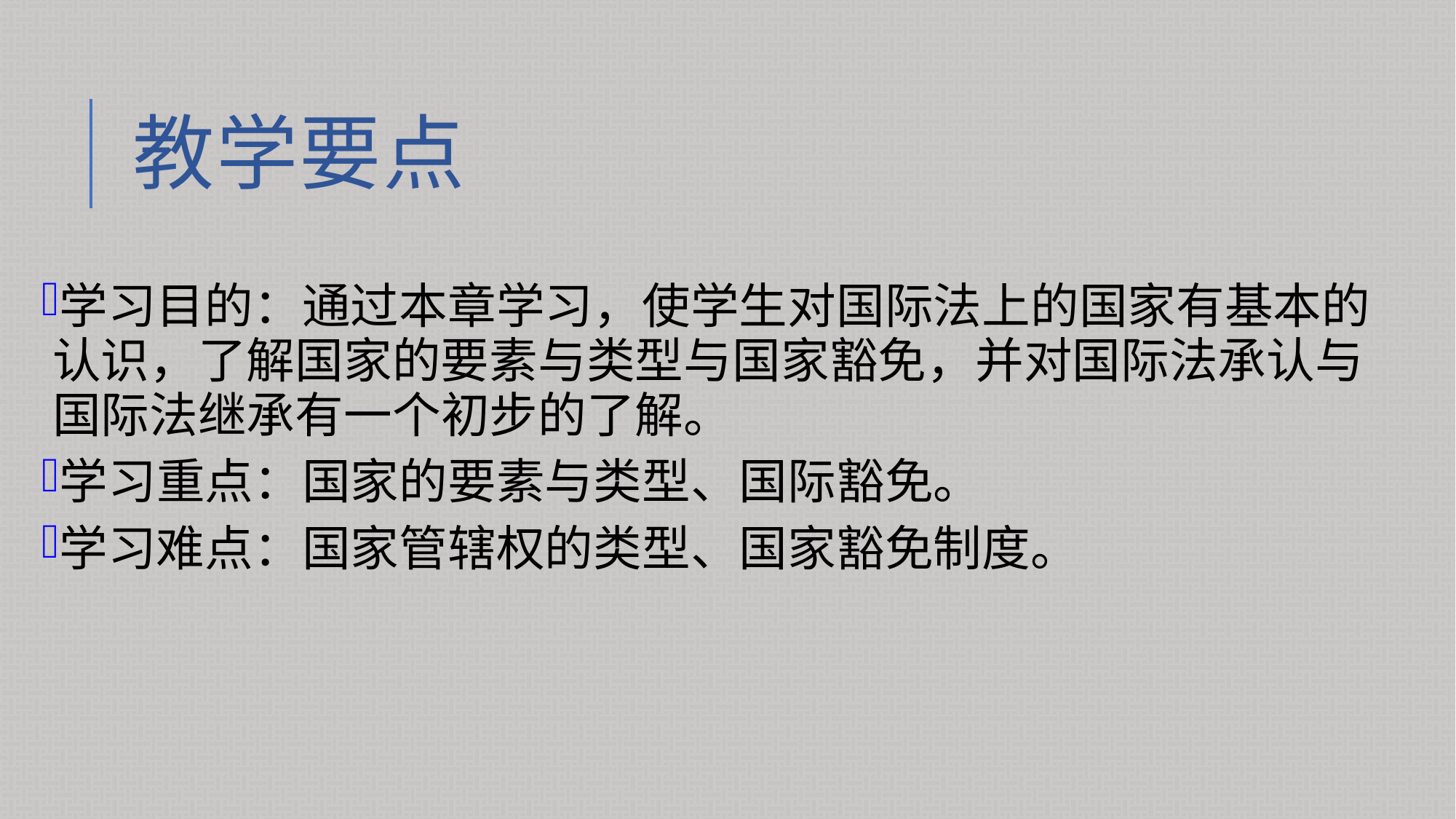

# 教学要点
学习目的：通过本章学习，使学生对国际法上的国家有基本的认识，了解国家的要素与类型与国家豁免，并对国际法承认与国际法继承有一个初步的了解。
学习重点：国家的要素与类型、国际豁免。
学习难点：国家管辖权的类型、国家豁免制度。